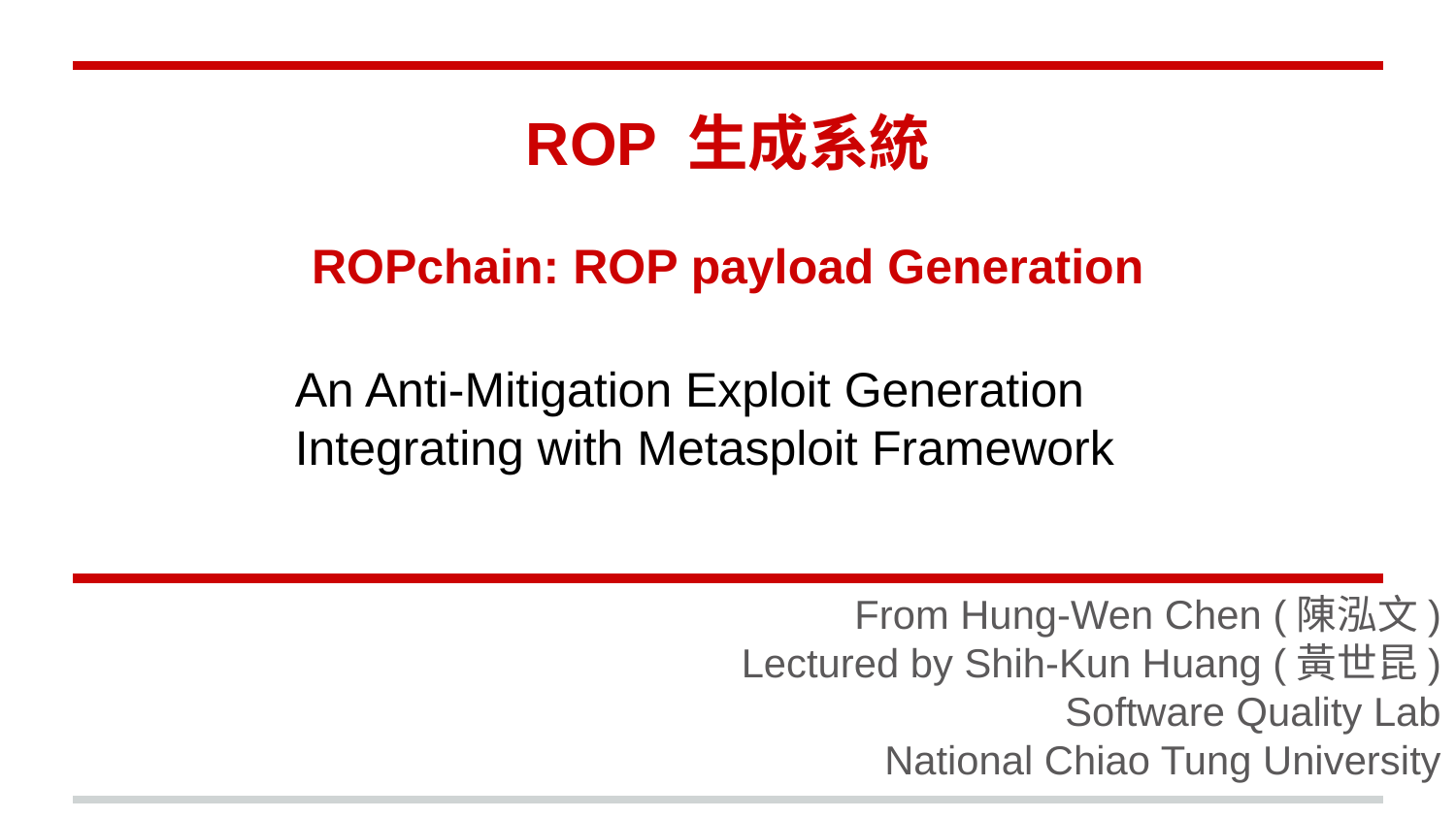

# ROP 生成系統 ROPchain: ROP payload Generation
An Anti-Mitigation Exploit Generation Integrating with Metasploit Framework
From Hung-Wen Chen (陳泓文)
Lectured by Shih-Kun Huang (黃世昆)
Software Quality Lab
National Chiao Tung University